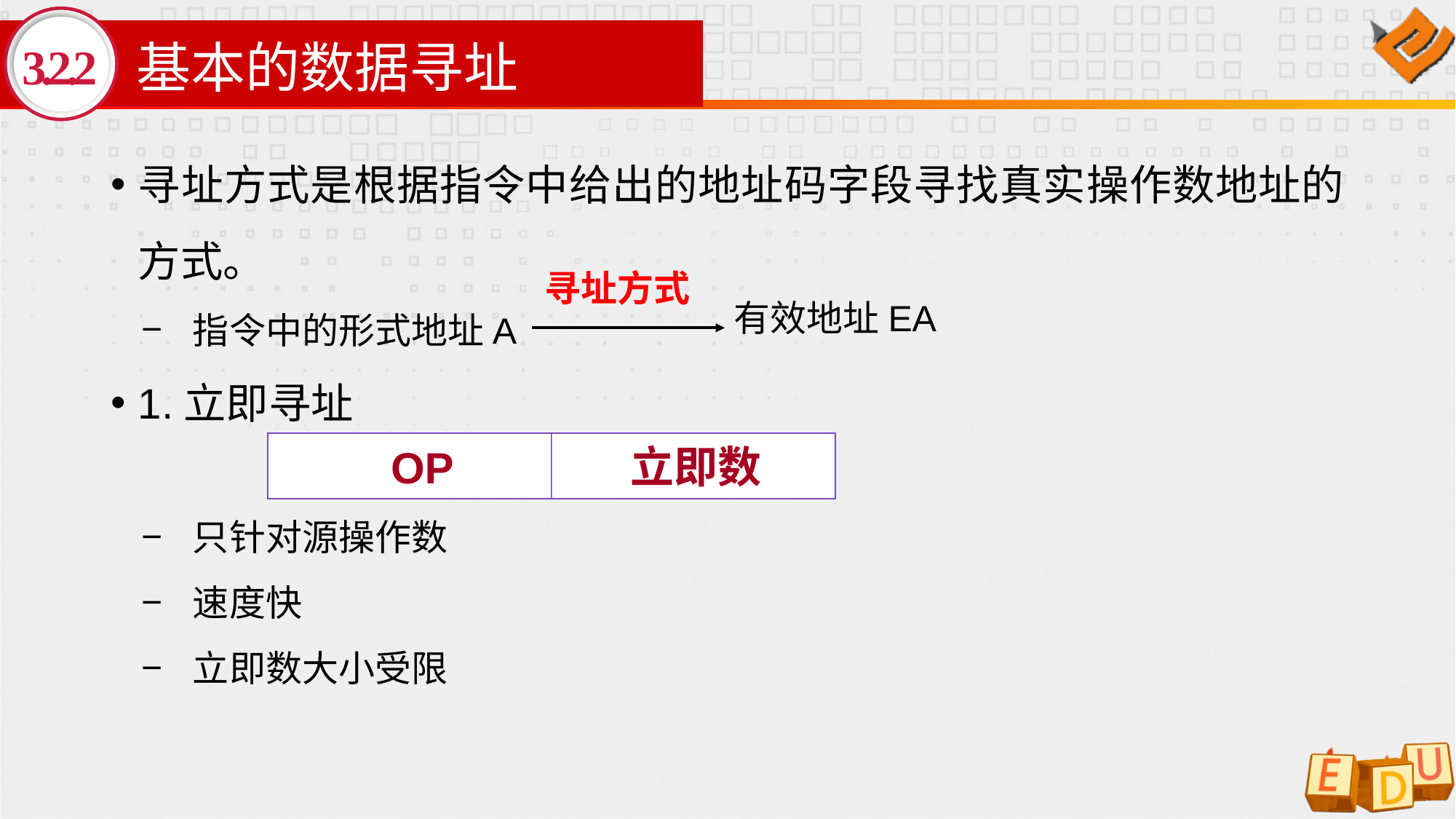

# 基本的数据寻址
3.2.2
寻址方式是根据指令中给出的地址码字段寻找真实操作数地址的方式。
指令中的形式地址A
1.立即寻址

只针对源操作数
速度快
立即数大小受限

寻址方式
有效地址EA

立即数
OP